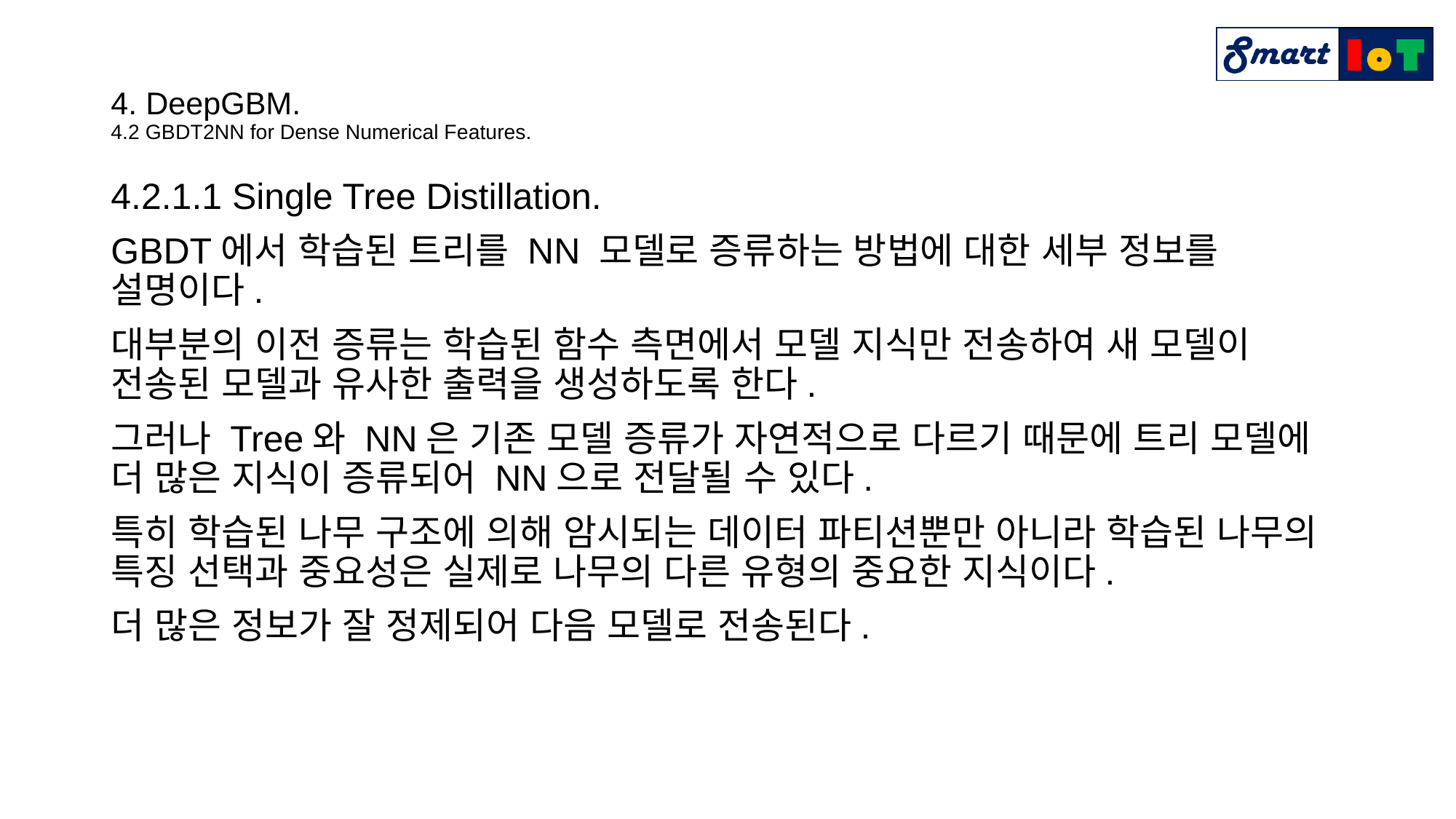

# 4. DeepGBM. 4.2 GBDT2NN for Dense Numerical Features.
4.2.1.1 Single Tree Distillation.
GBDT에서 학습된 트리를 NN 모델로 증류하는 방법에 대한 세부 정보를 설명이다.
대부분의 이전 증류는 학습된 함수 측면에서 모델 지식만 전송하여 새 모델이 전송된 모델과 유사한 출력을 생성하도록 한다.
그러나 Tree와 NN은 기존 모델 증류가 자연적으로 다르기 때문에 트리 모델에 더 많은 지식이 증류되어 NN으로 전달될 수 있다.
특히 학습된 나무 구조에 의해 암시되는 데이터 파티션뿐만 아니라 학습된 나무의 특징 선택과 중요성은 실제로 나무의 다른 유형의 중요한 지식이다.
더 많은 정보가 잘 정제되어 다음 모델로 전송된다.